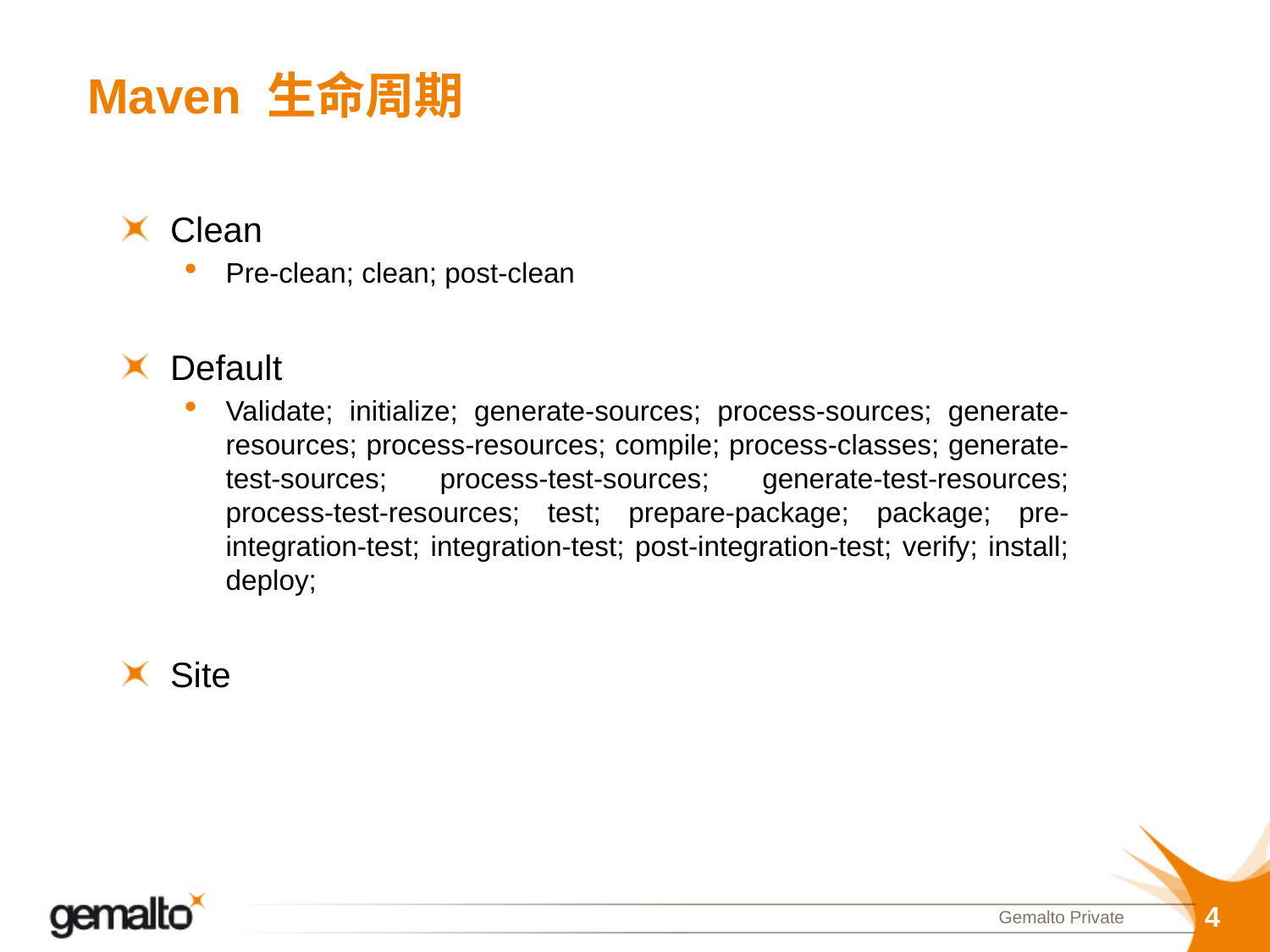

# Maven 生命周期
Clean
Pre-clean; clean; post-clean

Default
Validate; initialize; generate-sources; process-sources; generate-resources; process-resources; compile; process-classes; generate-test-sources; process-test-sources; generate-test-resources; process-test-resources; test; prepare-package; package; pre-integration-test; integration-test; post-integration-test; verify; install; deploy;

Site
4
Gemalto Private